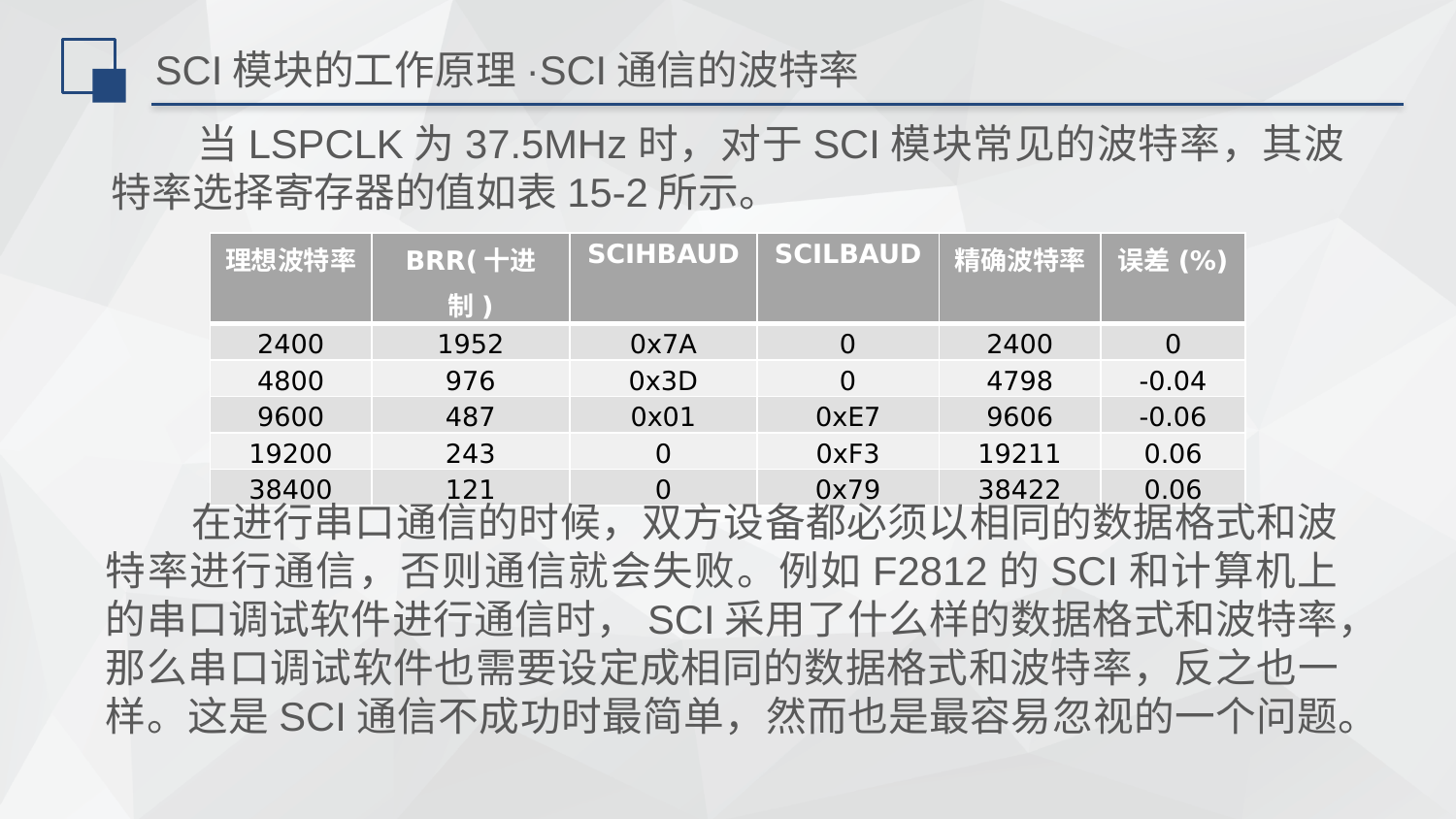

# SCI模块的工作原理·SCI通信的波特率
当LSPCLK为37.5MHz时，对于SCI模块常见的波特率，其波特率选择寄存器的值如表15-2所示。
| 理想波特率 | BRR(十进制) | SCIHBAUD | SCILBAUD | 精确波特率 | 误差(%) |
| --- | --- | --- | --- | --- | --- |
| 2400 | 1952 | 0x7A | 0 | 2400 | 0 |
| 4800 | 976 | 0x3D | 0 | 4798 | -0.04 |
| 9600 | 487 | 0x01 | 0xE7 | 9606 | -0.06 |
| 19200 | 243 | 0 | 0xF3 | 19211 | 0.06 |
| 38400 | 121 | 0 | 0x79 | 38422 | 0.06 |
在进行串口通信的时候，双方设备都必须以相同的数据格式和波特率进行通信，否则通信就会失败。例如F2812的SCI和计算机上的串口调试软件进行通信时，SCI采用了什么样的数据格式和波特率，那么串口调试软件也需要设定成相同的数据格式和波特率，反之也一样。这是SCI通信不成功时最简单，然而也是最容易忽视的一个问题。